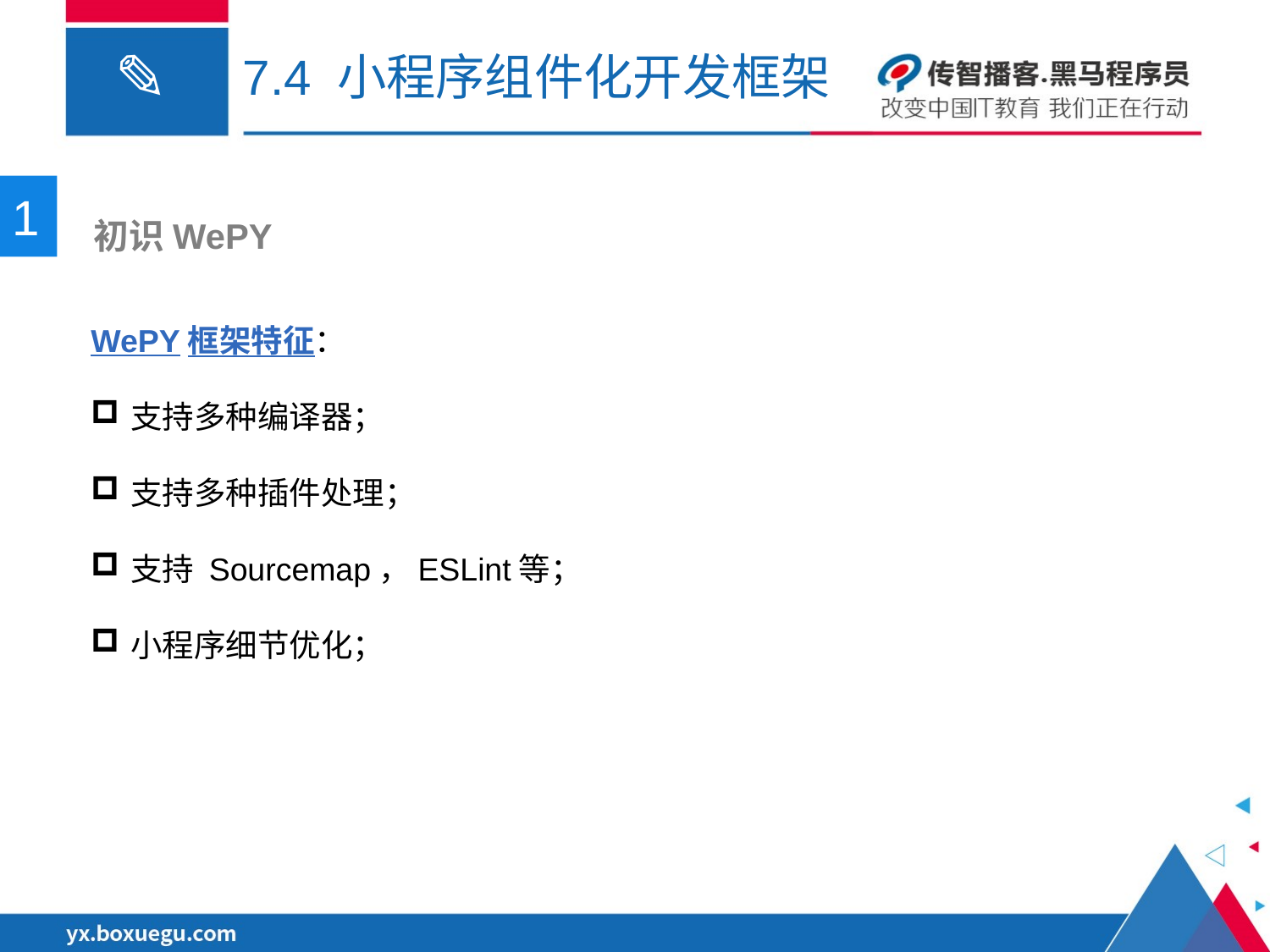

# 7.4 小程序组件化开发框架

1
  初识WePY
WePY框架特征：
支持多种编译器；
支持多种插件处理；
支持 Sourcemap，ESLint等；
小程序细节优化；